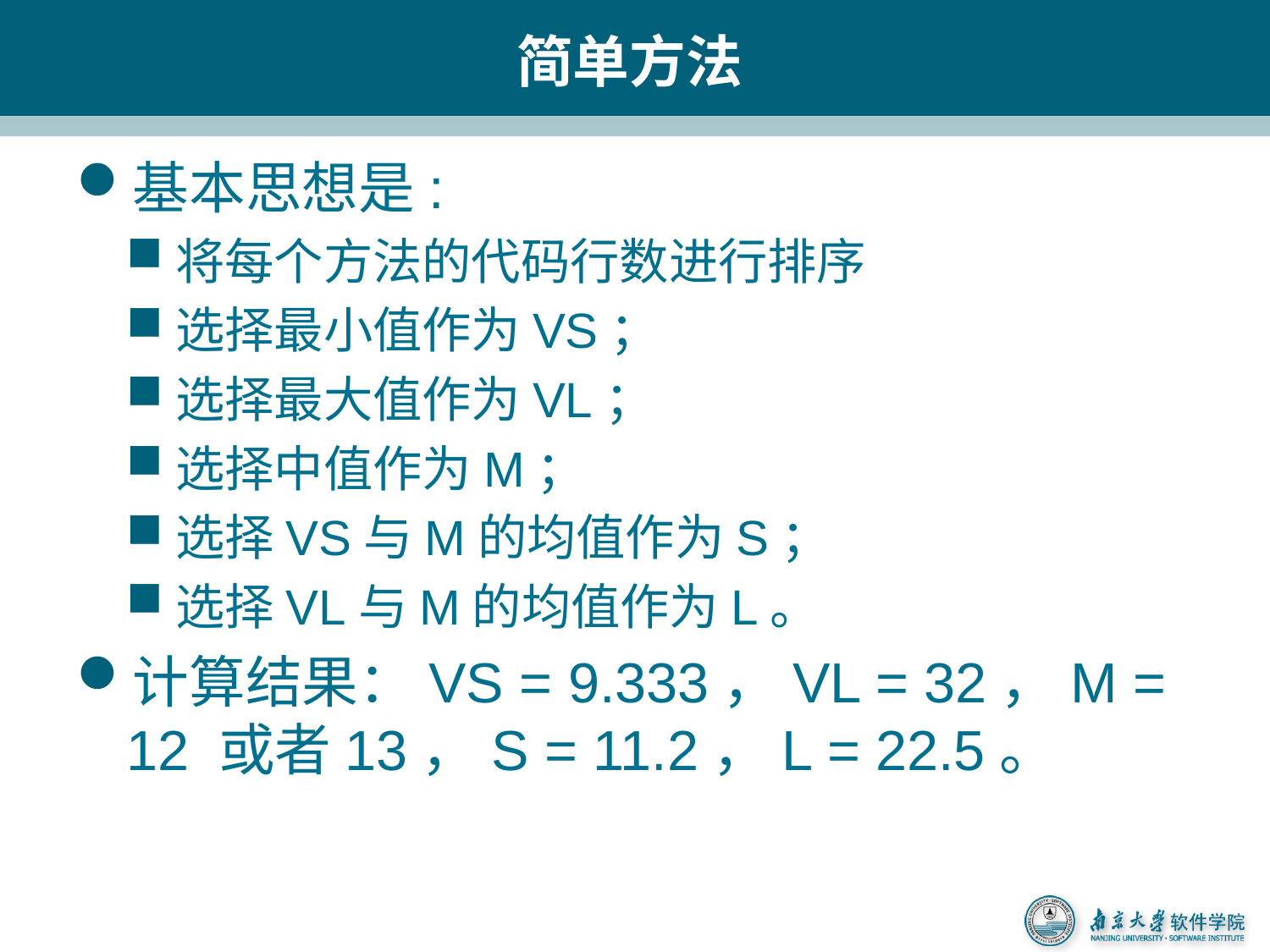

# 简单方法
基本思想是:
将每个方法的代码行数进行排序
选择最小值作为VS；
选择最大值作为VL；
选择中值作为M；
选择VS与M的均值作为S；
选择VL与M的均值作为L。
计算结果：VS = 9.333，VL = 32，M = 12 或者13，S = 11.2，L = 22.5。